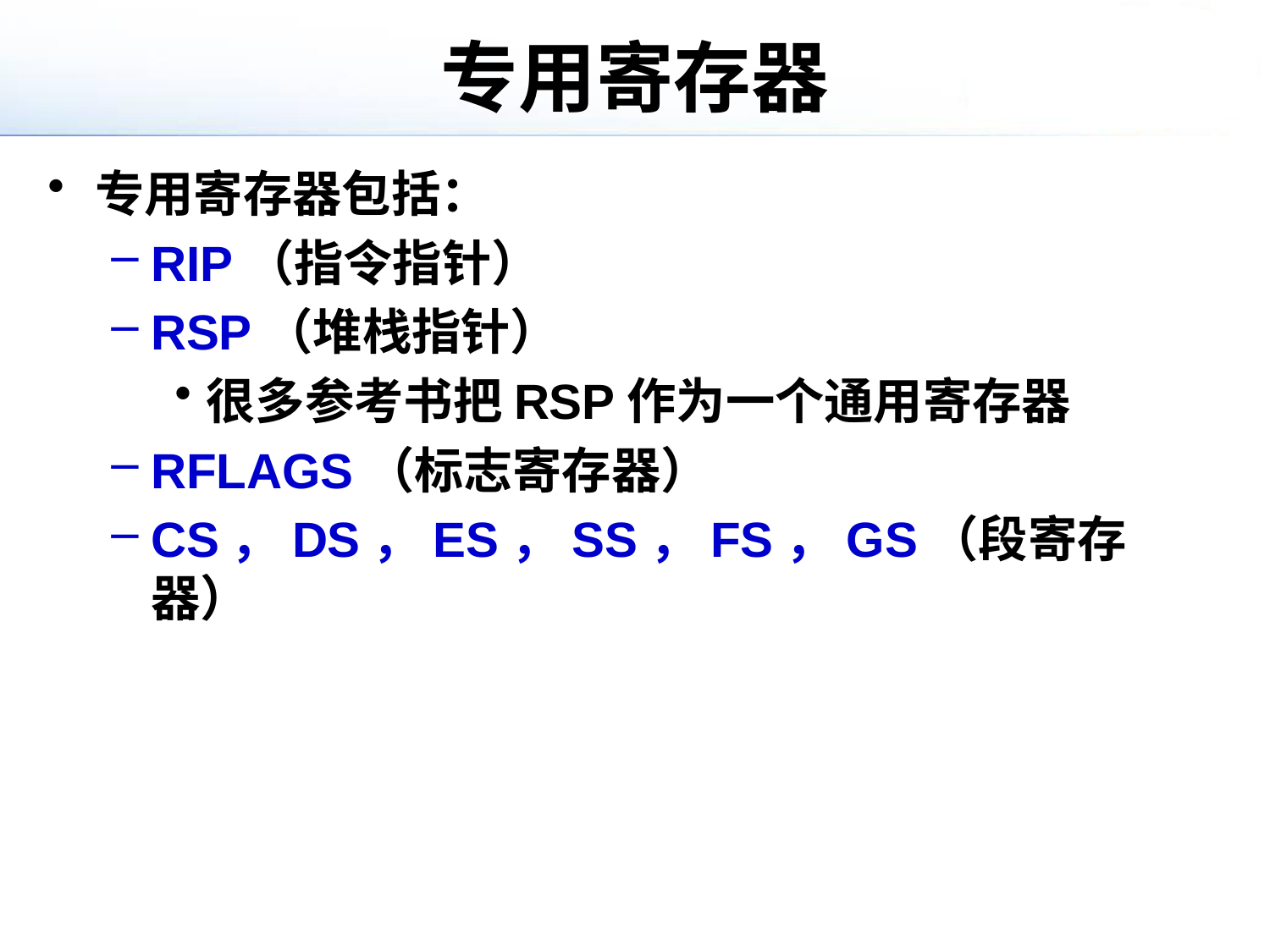

# 专用寄存器
专用寄存器包括：
RIP（指令指针）
RSP（堆栈指针）
很多参考书把RSP作为一个通用寄存器
RFLAGS（标志寄存器）
CS，DS，ES，SS，FS，GS（段寄存器）